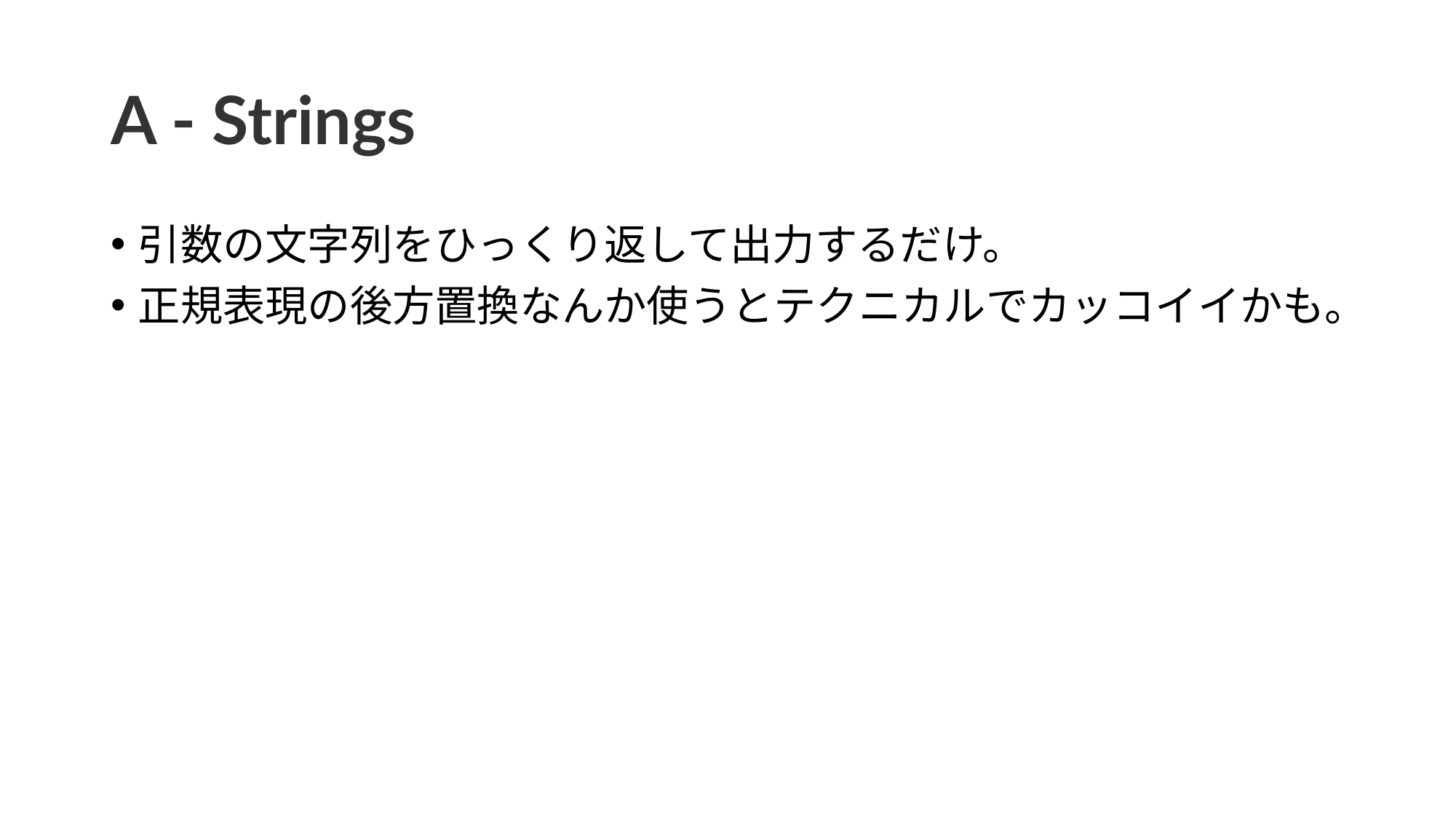

# A - Strings
引数の文字列をひっくり返して出力するだけ。
正規表現の後方置換なんか使うとテクニカルでカッコイイかも。